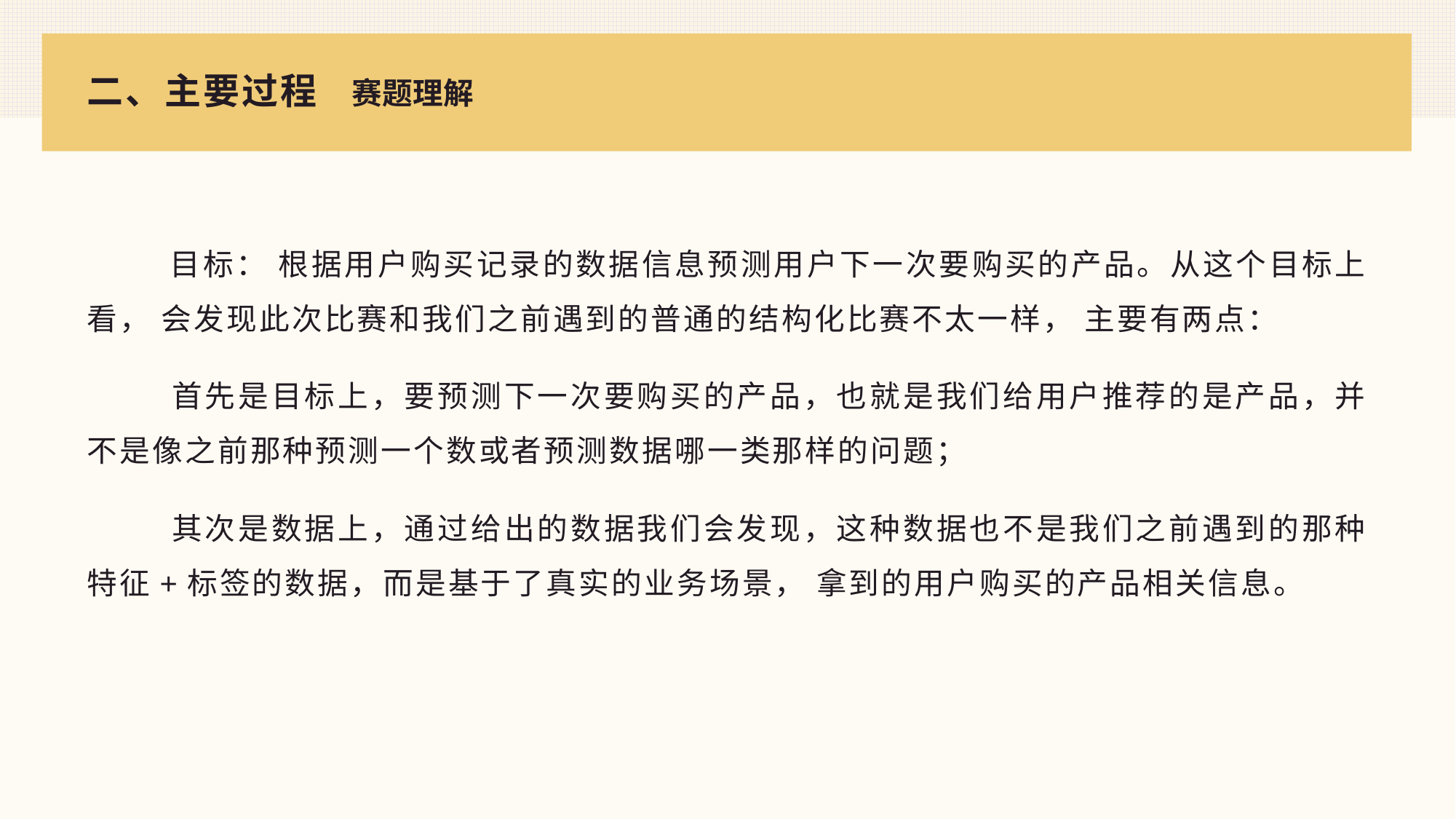

# 二、主要过程
赛题理解
        目标： 根据用户购买记录的数据信息预测用户下一次要购买的产品。从这个目标上看， 会发现此次比赛和我们之前遇到的普通的结构化比赛不太一样， 主要有两点：
        首先是目标上，要预测下一次要购买的产品，也就是我们给用户推荐的是产品，并不是像之前那种预测一个数或者预测数据哪一类那样的问题；
        其次是数据上，通过给出的数据我们会发现，这种数据也不是我们之前遇到的那种特征+标签的数据，而是基于了真实的业务场景， 拿到的用户购买的产品相关信息。